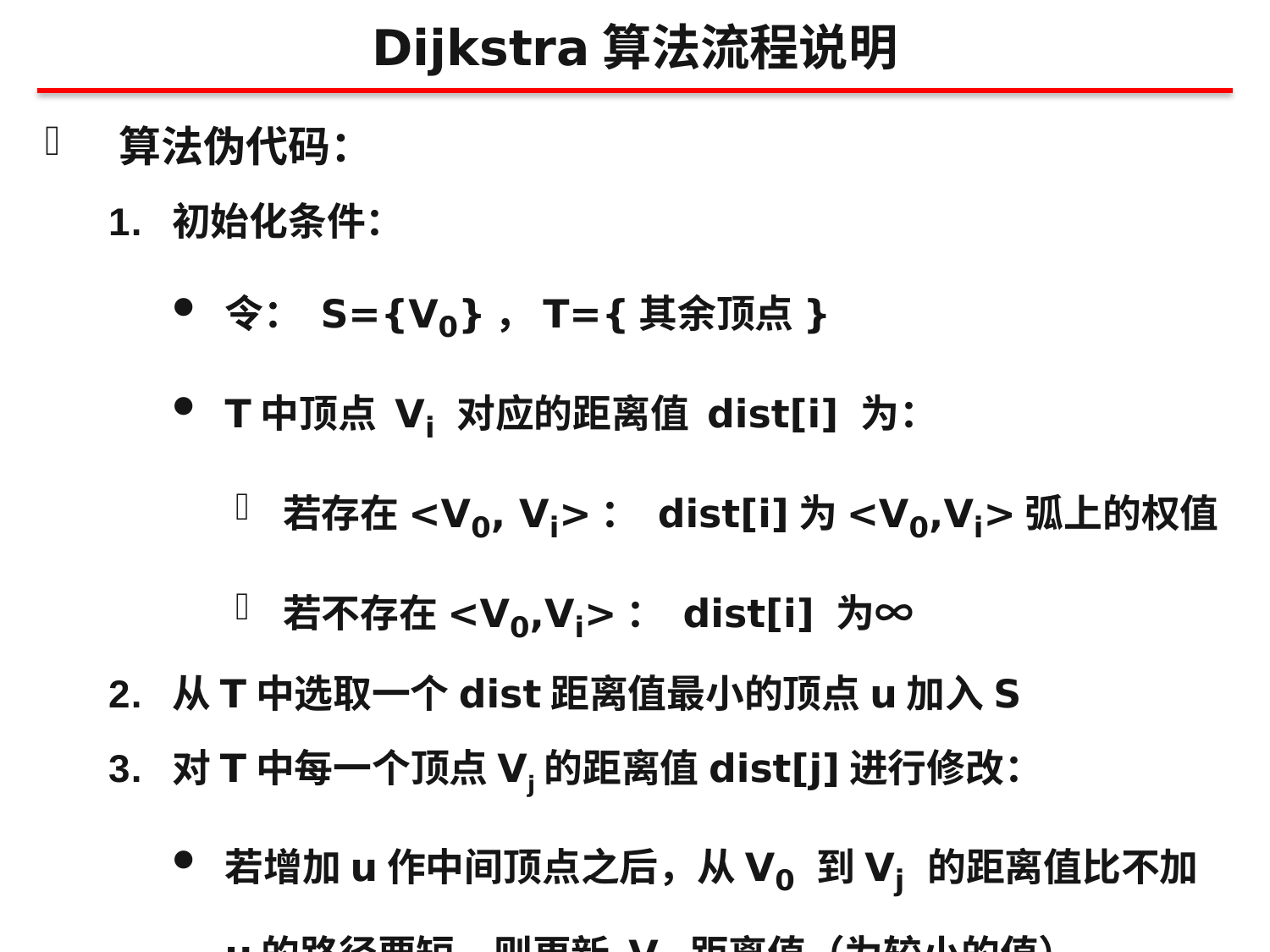

Dijkstra算法流程说明
算法伪代码：
初始化条件：
令： S={V0}，T={其余顶点}
T中顶点 Vi 对应的距离值 dist[i] 为：
若存在<V0, Vi>： dist[i]为<V0,Vi>弧上的权值
若不存在<V0,Vi>： dist[i] 为∞
从T中选取一个dist距离值最小的顶点u加入S
对T中每一个顶点Vj的距离值dist[j]进行修改：
若增加u作中间顶点之后，从V0 到Vj 的距离值比不加u的路径要短，则更新 Vj 距离值（为较小的值）
重复上述步骤，直到S中包含所有顶点（即S=V）为止